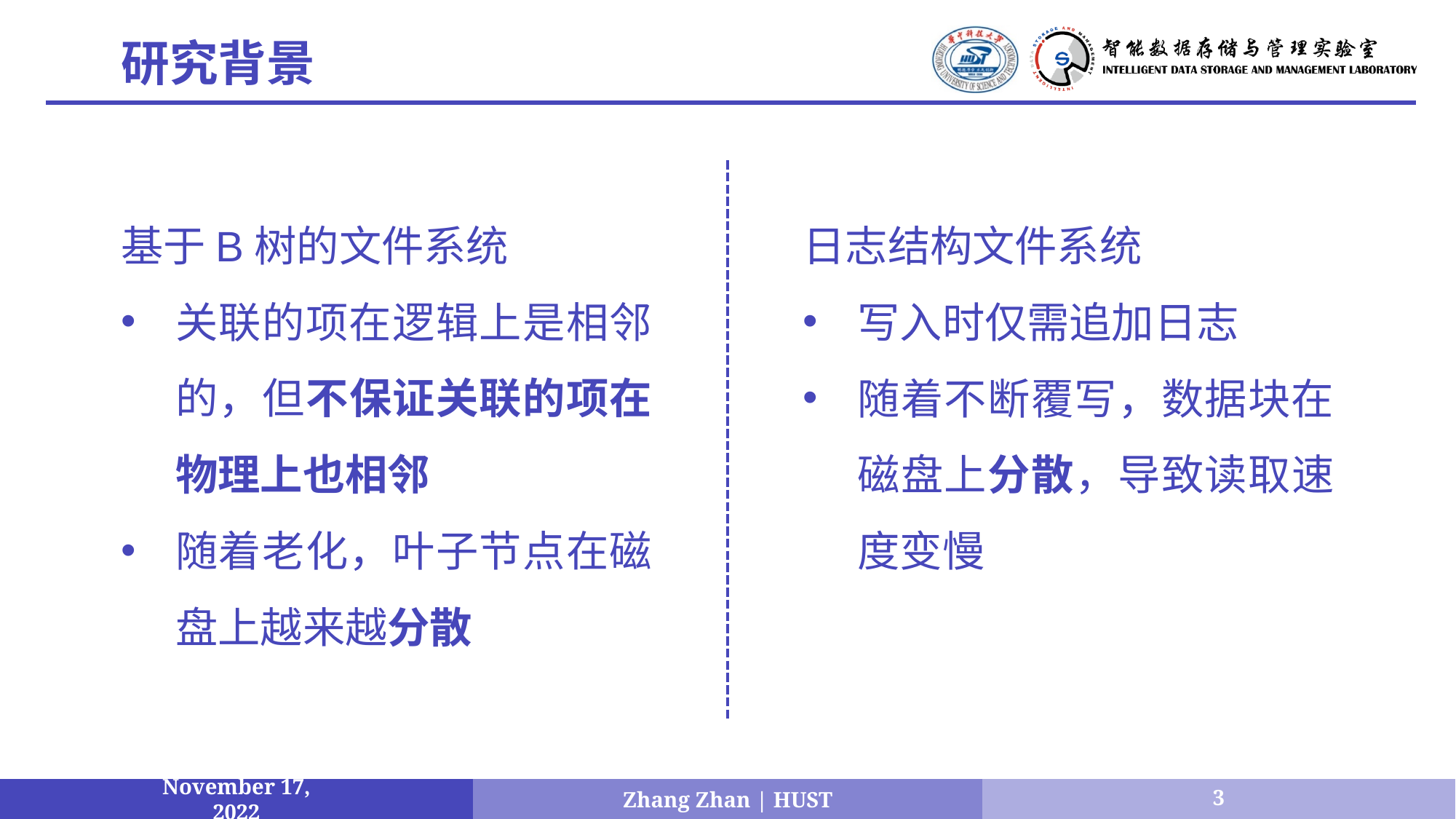

研究背景
基于B树的文件系统
关联的项在逻辑上是相邻的，但不保证关联的项在物理上也相邻
随着老化，叶子节点在磁盘上越来越分散
日志结构文件系统
写入时仅需追加日志
随着不断覆写，数据块在磁盘上分散，导致读取速度变慢